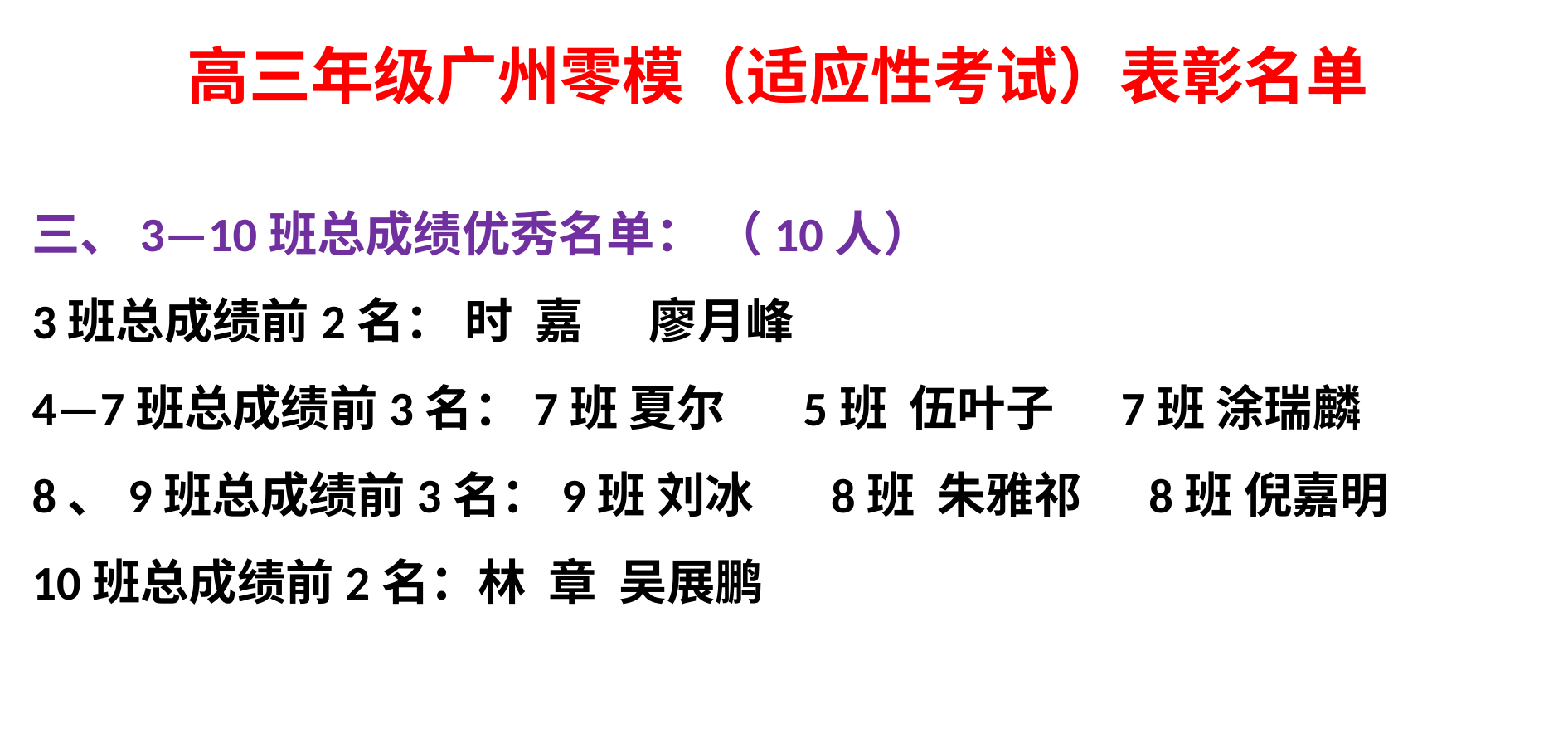

高三年级广州零模（适应性考试）表彰名单
三、3—10班总成绩优秀名单： （10人）
3班总成绩前2名： 时  嘉      廖月峰
4—7班总成绩前3名：7班 夏尔      5班  伍叶子     7班 涂瑞麟
8、9班总成绩前3名：9班 刘冰      8班  朱雅祁     8班 倪嘉明
10班总成绩前2名：林  章  吴展鹏